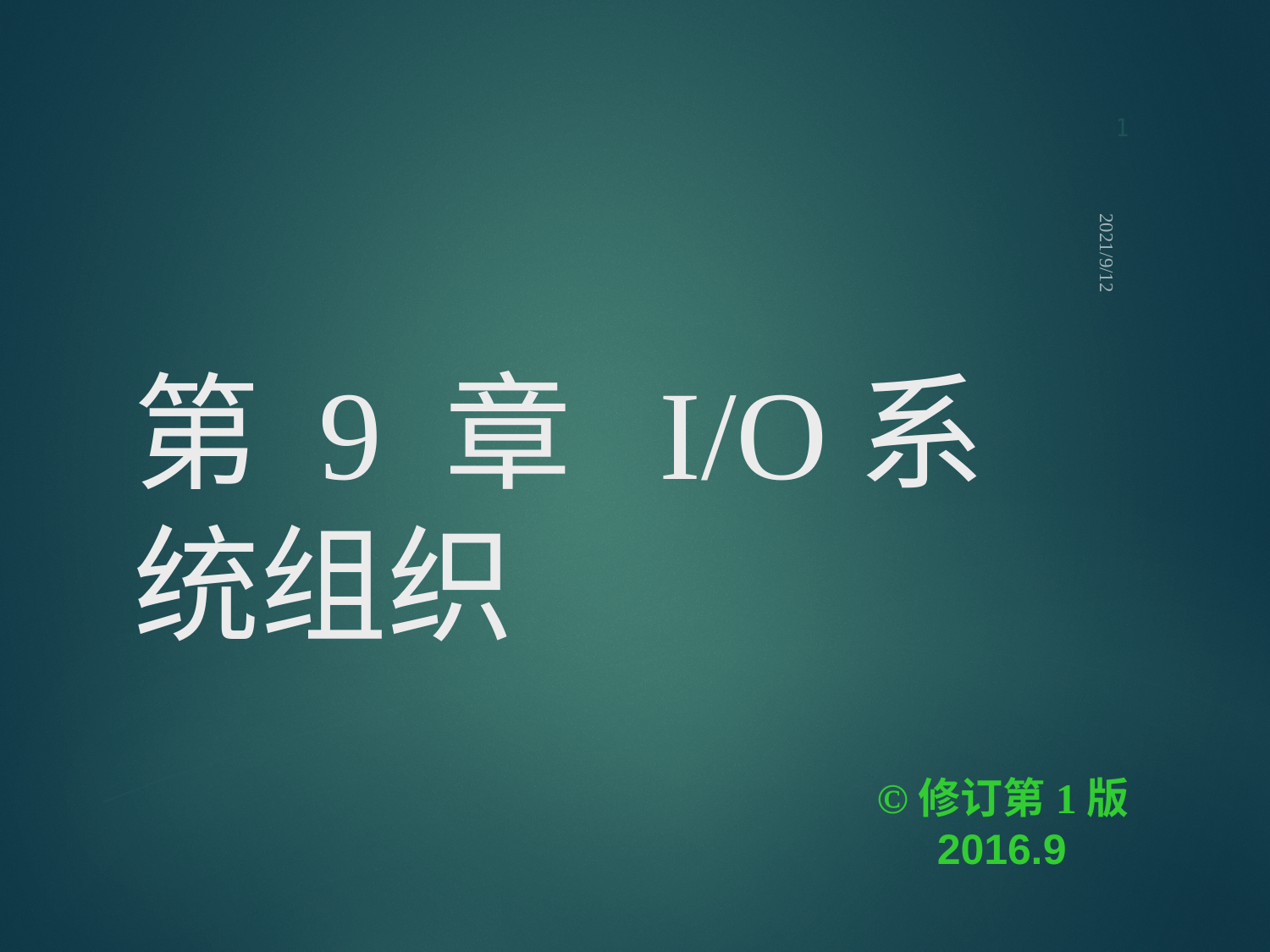

1
# 第 9 章  I/O系统组织
2021/9/12

 ©修订第1版  2016.9